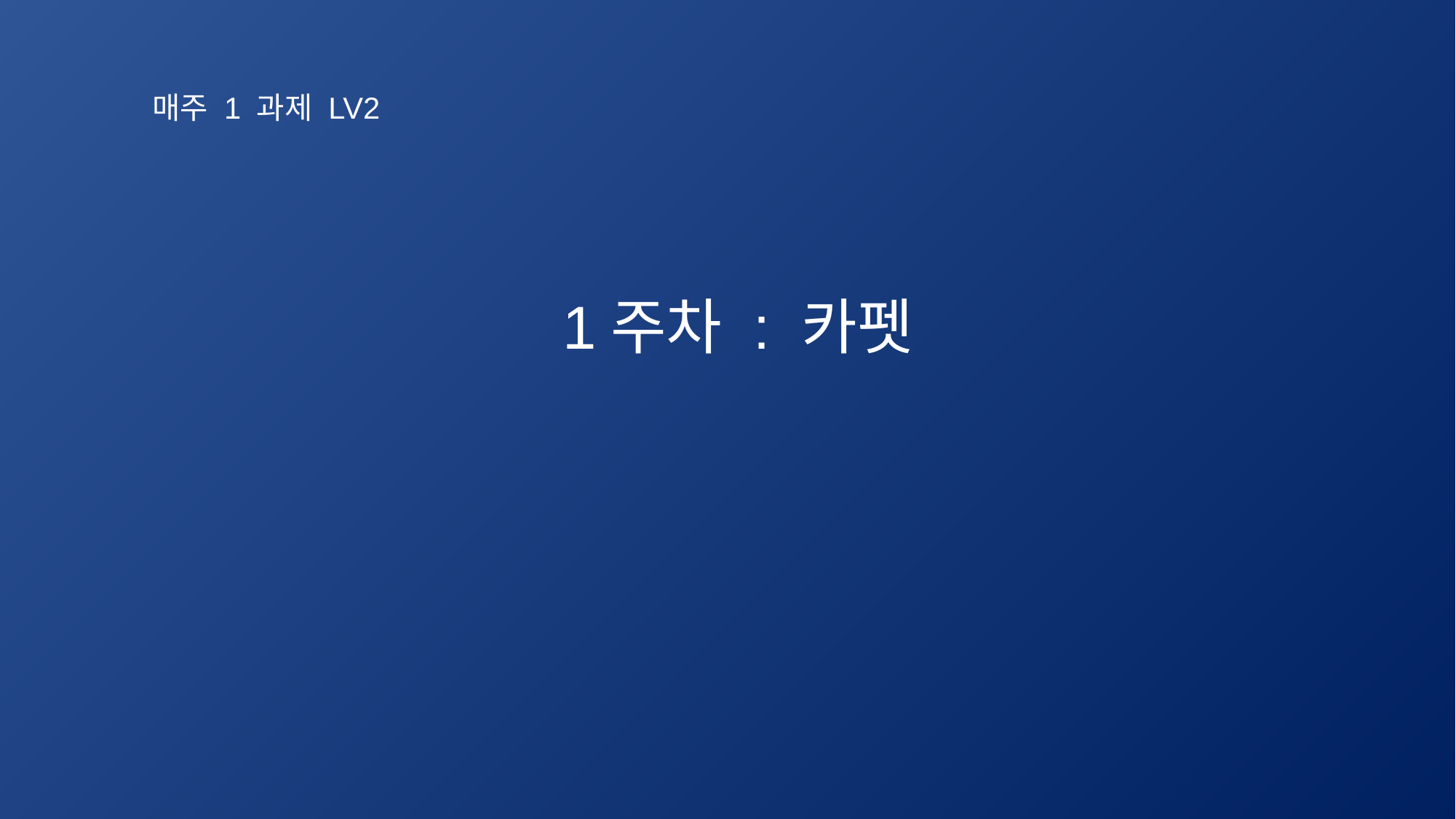

# 매주 1 과제 LV2
1주차 : 카펫